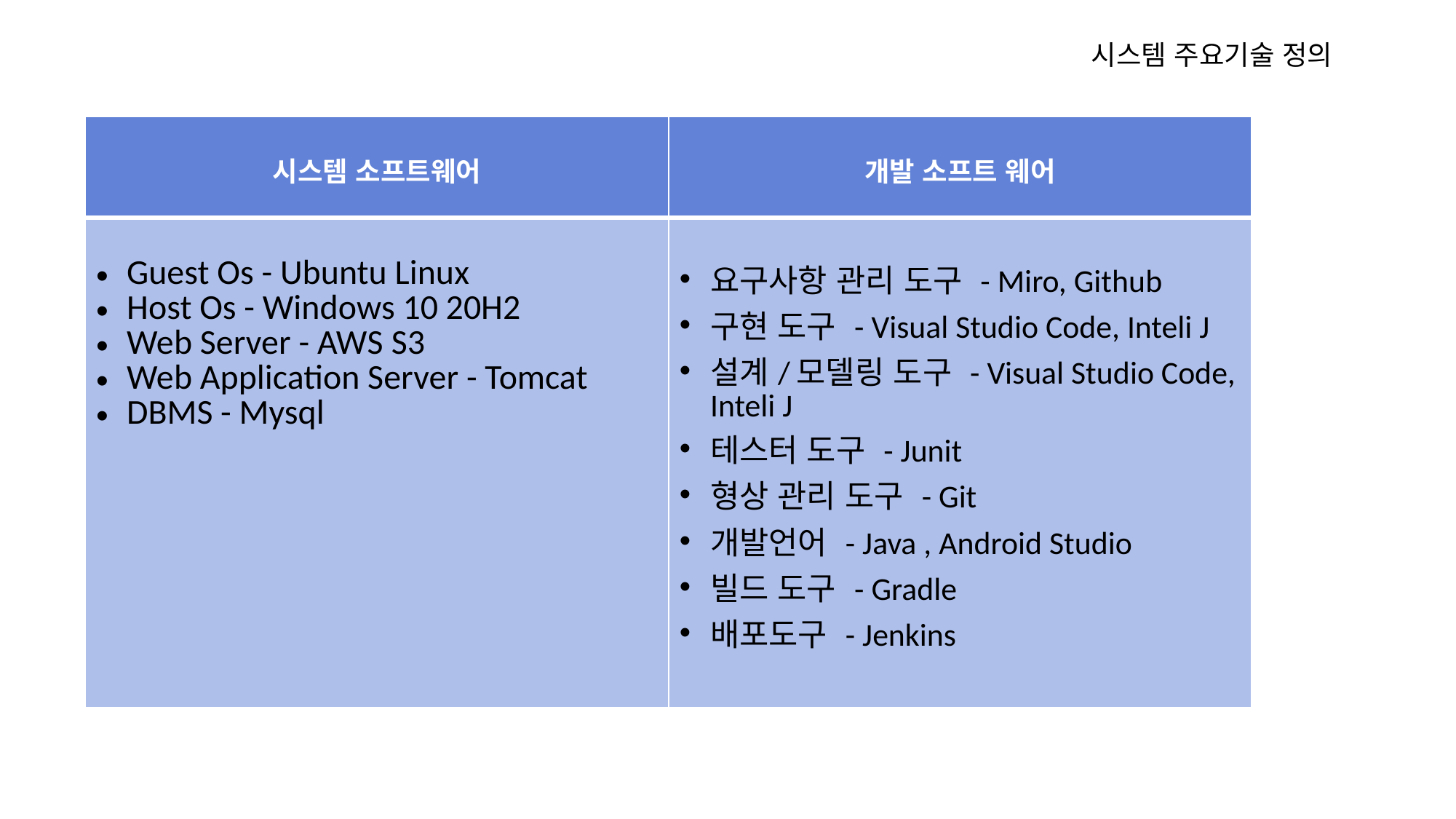

시스템 주요기술 정의
| 시스템 소프트웨어 | 개발 소프트 웨어 |
| --- | --- |
| Guest Os - Ubuntu Linux Host Os - Windows 10 20H2 Web Server - AWS S3 Web Application Server - Tomcat DBMS - Mysql | 요구사항 관리 도구 - Miro, Github 구현 도구 - Visual Studio Code, Inteli J 설계/모델링 도구 - Visual Studio Code, Inteli J 테스터 도구 - Junit 형상 관리 도구 - Git 개발언어 - Java , Android Studio 빌드 도구 - Gradle 배포도구 - Jenkins |